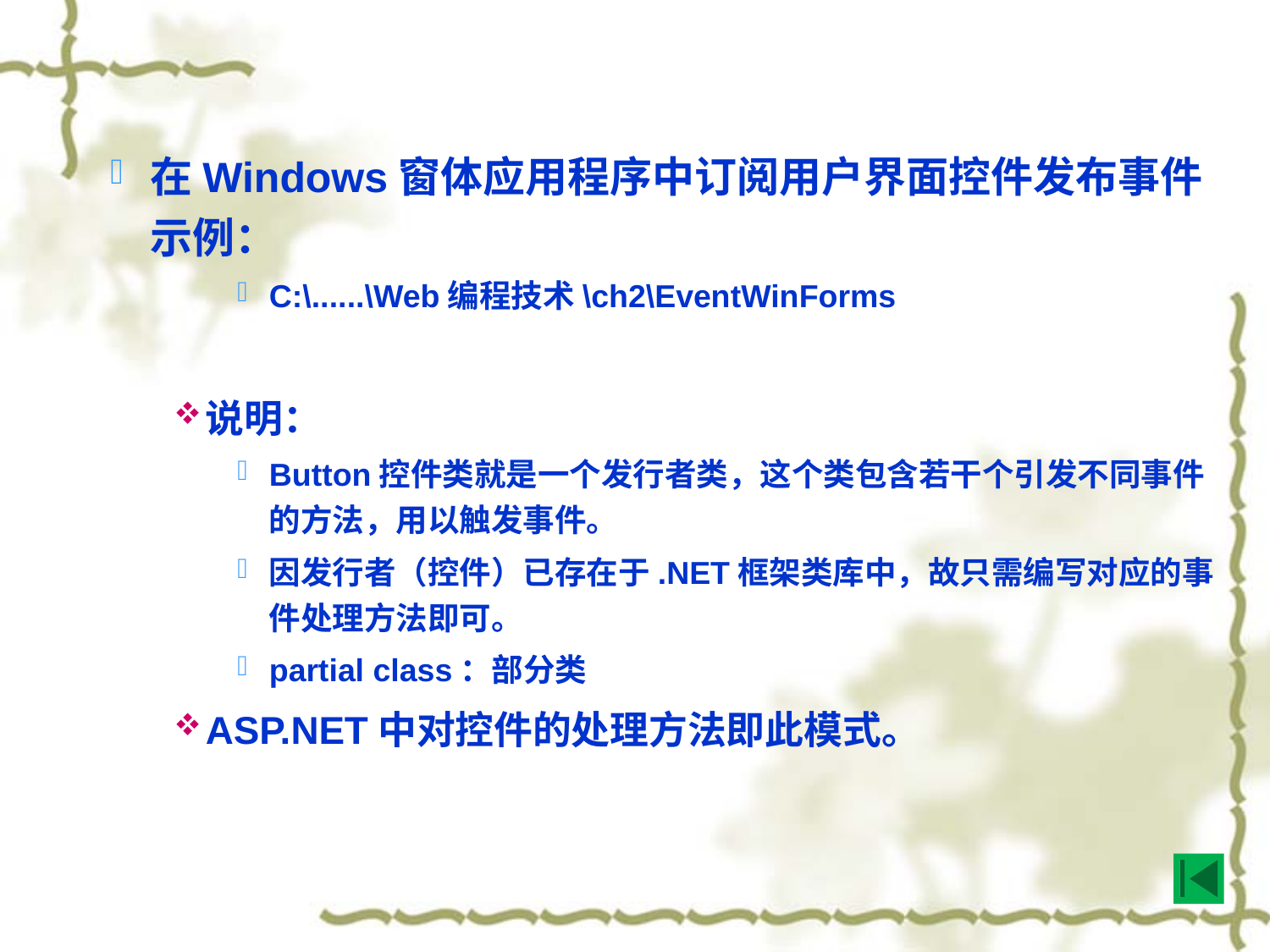

在Windows窗体应用程序中订阅用户界面控件发布事件示例：
C:\......\Web编程技术\ch2\EventWinForms

说明：
Button控件类就是一个发行者类，这个类包含若干个引发不同事件的方法，用以触发事件。
因发行者（控件）已存在于.NET框架类库中，故只需编写对应的事件处理方法即可。
partial class：部分类
ASP.NET中对控件的处理方法即此模式。